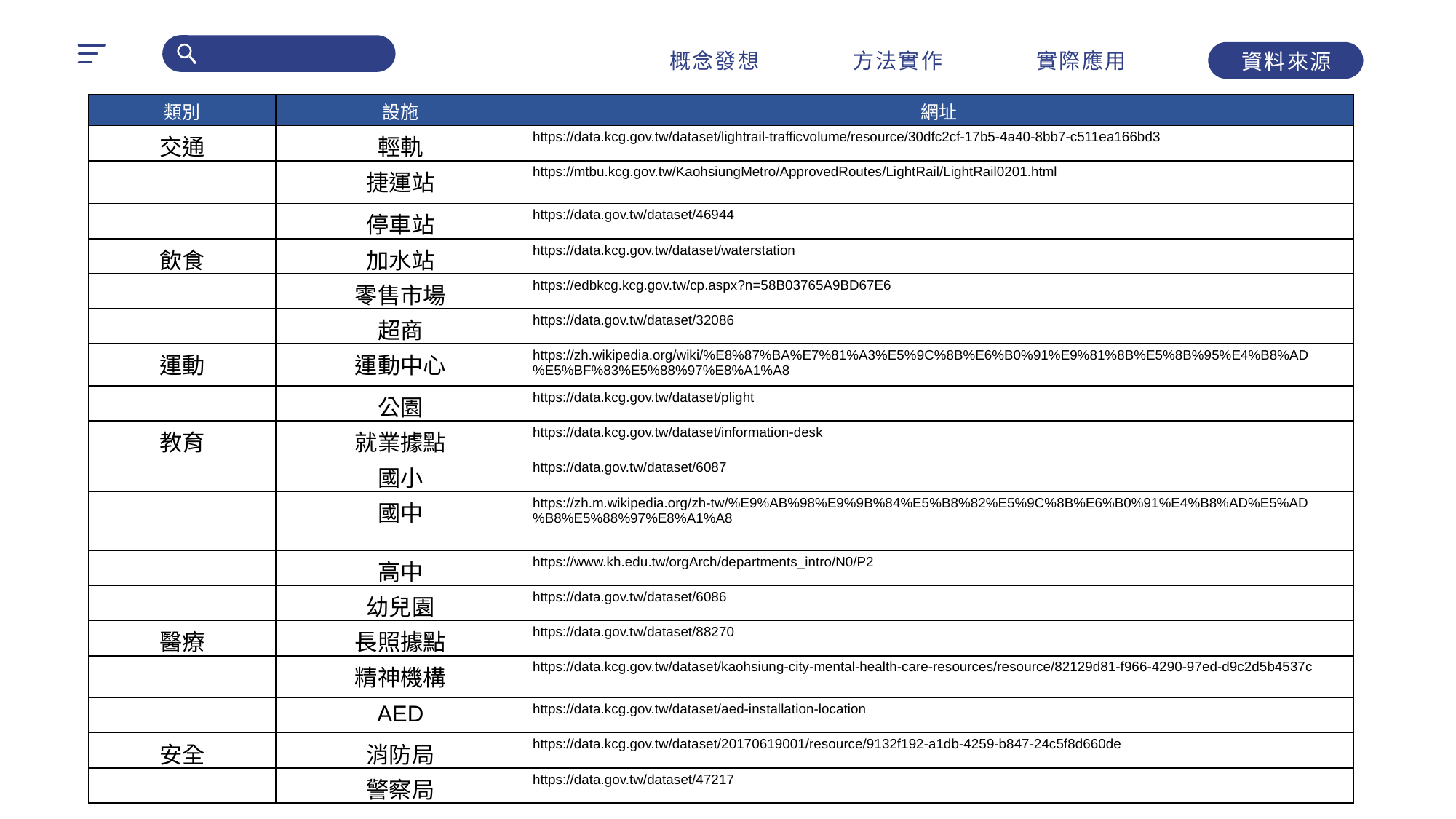

概念發想
方法實作
實際應用

資料來源
| 類別 | 設施 | 網址 |
| --- | --- | --- |
| 交通 | 輕軌 | https://data.kcg.gov.tw/dataset/lightrail-trafficvolume/resource/30dfc2cf-17b5-4a40-8bb7-c511ea166bd3 |
|  | 捷運站 | https://mtbu.kcg.gov.tw/KaohsiungMetro/ApprovedRoutes/LightRail/LightRail0201.html |
|  | 停車站 | https://data.gov.tw/dataset/46944 |
| 飲食 | 加水站 | https://data.kcg.gov.tw/dataset/waterstation |
|  | 零售市場 | https://edbkcg.kcg.gov.tw/cp.aspx?n=58B03765A9BD67E6 |
|  | 超商 | https://data.gov.tw/dataset/32086 |
| 運動 | 運動中心 | https://zh.wikipedia.org/wiki/%E8%87%BA%E7%81%A3%E5%9C%8B%E6%B0%91%E9%81%8B%E5%8B%95%E4%B8%AD%E5%BF%83%E5%88%97%E8%A1%A8 |
|  | 公園 | https://data.kcg.gov.tw/dataset/plight |
| 教育 | 就業據點 | https://data.kcg.gov.tw/dataset/information-desk |
|  | 國小 | https://data.gov.tw/dataset/6087 |
|  | 國中 | https://zh.m.wikipedia.org/zh-tw/%E9%AB%98%E9%9B%84%E5%B8%82%E5%9C%8B%E6%B0%91%E4%B8%AD%E5%AD%B8%E5%88%97%E8%A1%A8 |
|  | 高中 | https://www.kh.edu.tw/orgArch/departments\_intro/N0/P2 |
|  | 幼兒園 | https://data.gov.tw/dataset/6086 |
| 醫療 | 長照據點 | https://data.gov.tw/dataset/88270 |
|  | 精神機構 | https://data.kcg.gov.tw/dataset/kaohsiung-city-mental-health-care-resources/resource/82129d81-f966-4290-97ed-d9c2d5b4537c |
|  | AED | https://data.kcg.gov.tw/dataset/aed-installation-location |
| 安全 | 消防局 | https://data.kcg.gov.tw/dataset/20170619001/resource/9132f192-a1db-4259-b847-24c5f8d660de |
|  | 警察局 | https://data.gov.tw/dataset/47217 |